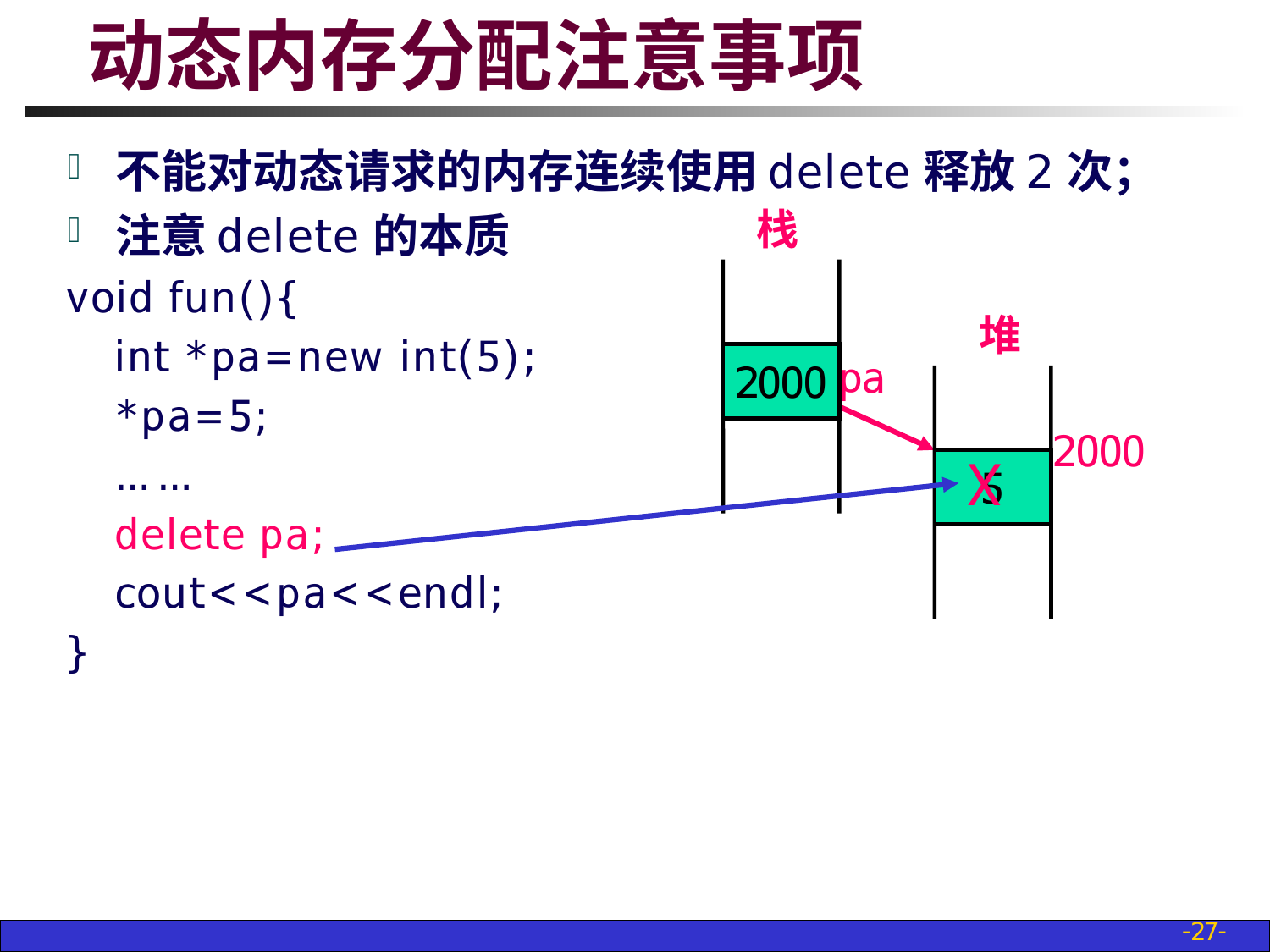

# 动态内存分配注意事项
不能对动态请求的内存连续使用delete释放2次；
注意delete的本质
void fun(){
	int *pa=new int(5);
	*pa=5;
	……
	delete pa;
	cout<<pa<<endl;
}
栈

2000
pa
堆

2000
5

X

-27-